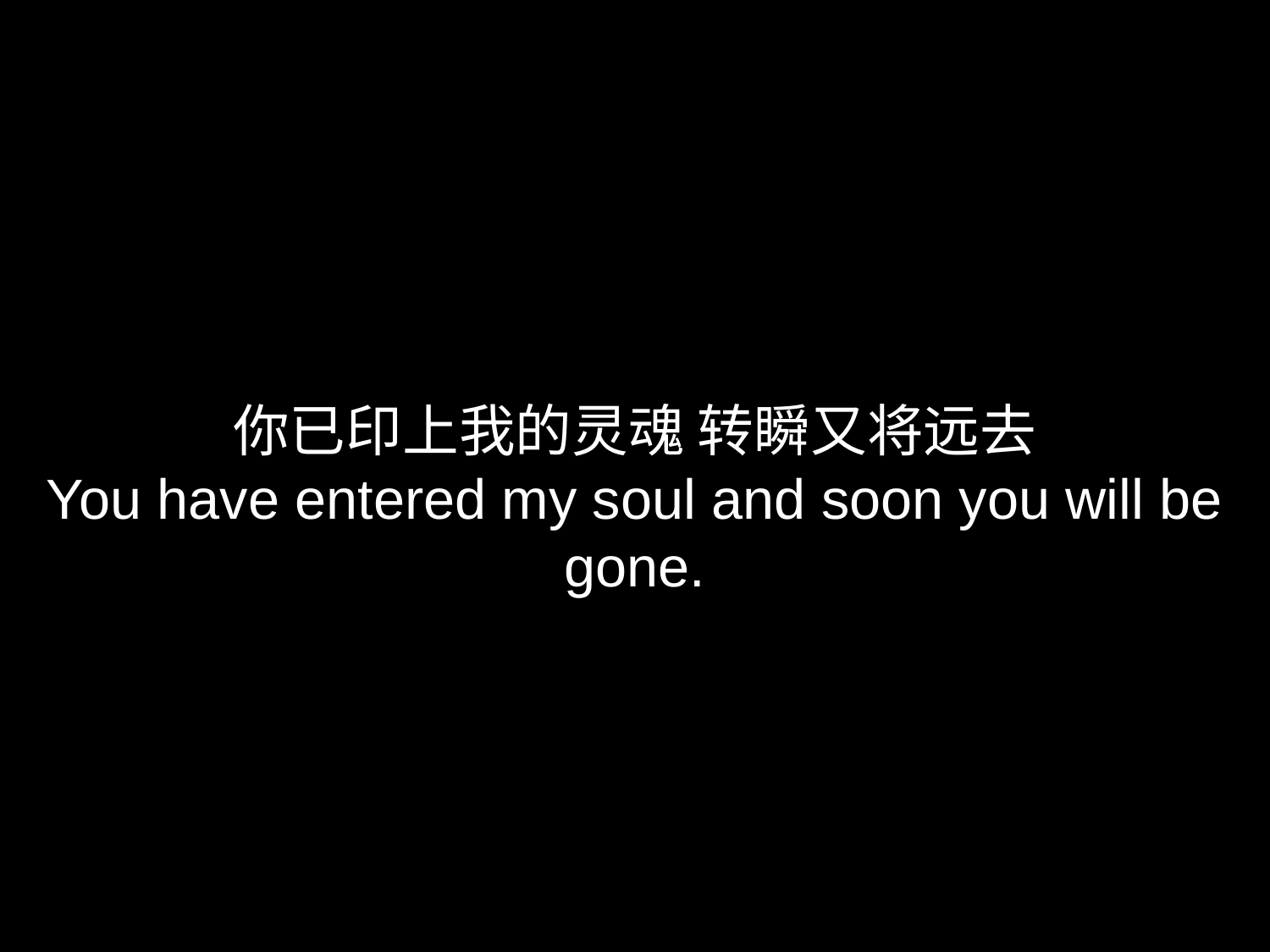

你已印上我的灵魂 转瞬又将远去
You have entered my soul and soon you will be gone.